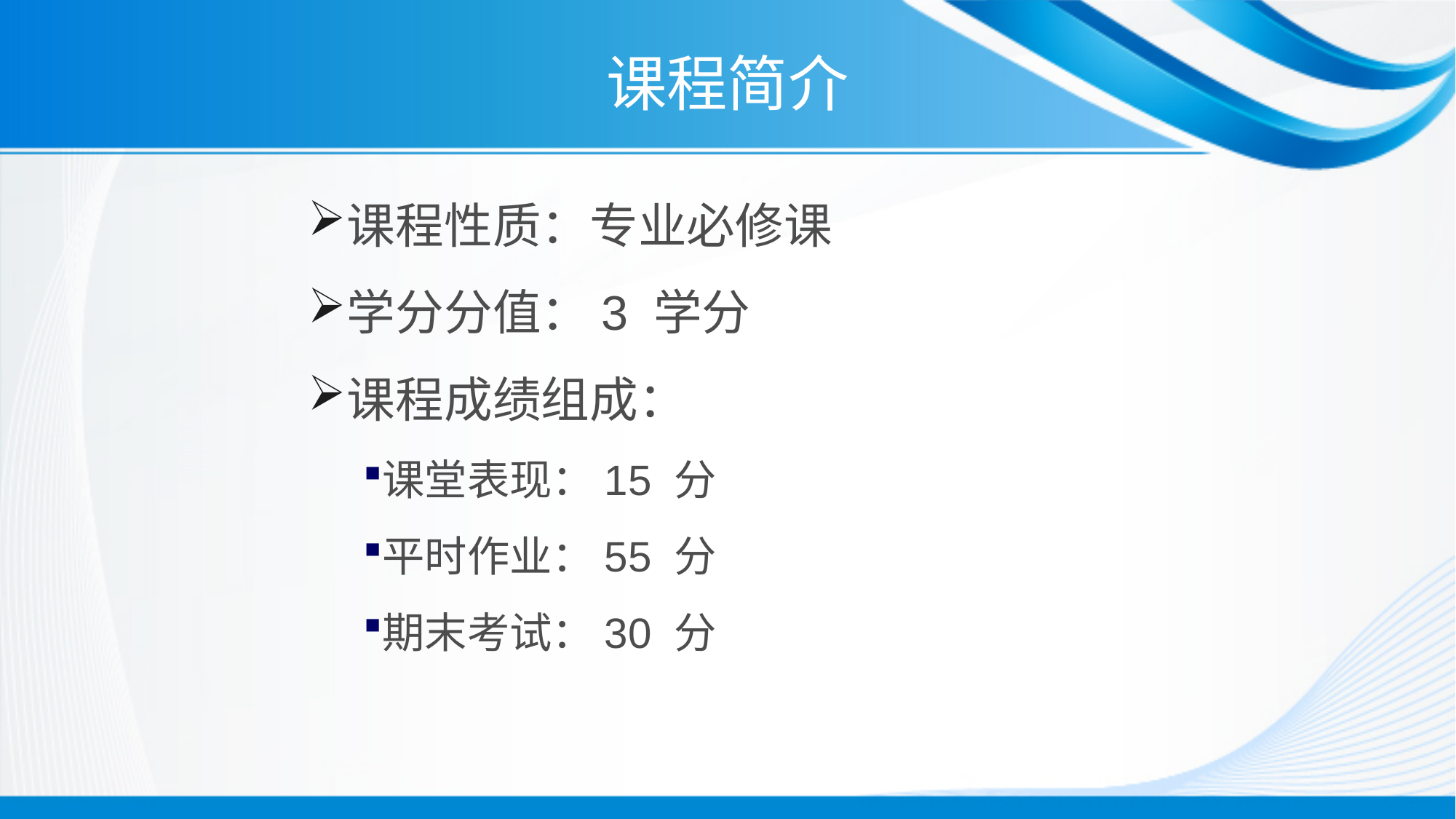

# 课程简介
课程性质：专业必修课
学分分值：3 学分
课程成绩组成：
课堂表现：15 分
平时作业：55 分
期末考试：30 分